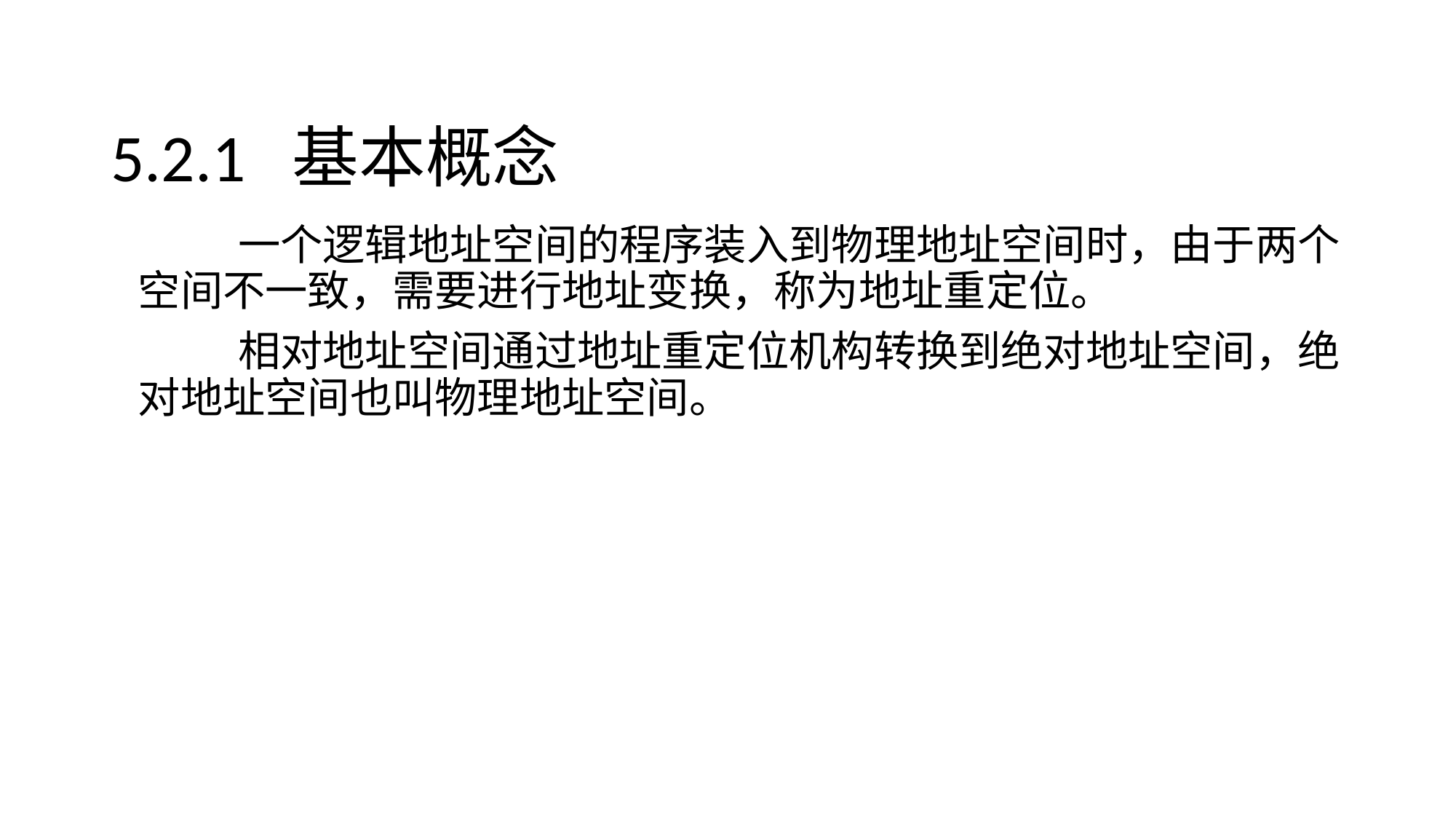

5.2.1  基本概念
　　　一个逻辑地址空间的程序装入到物理地址空间时，由于两个空间不一致，需要进行地址变换，称为地址重定位。
　　　相对地址空间通过地址重定位机构转换到绝对地址空间，绝对地址空间也叫物理地址空间。
1